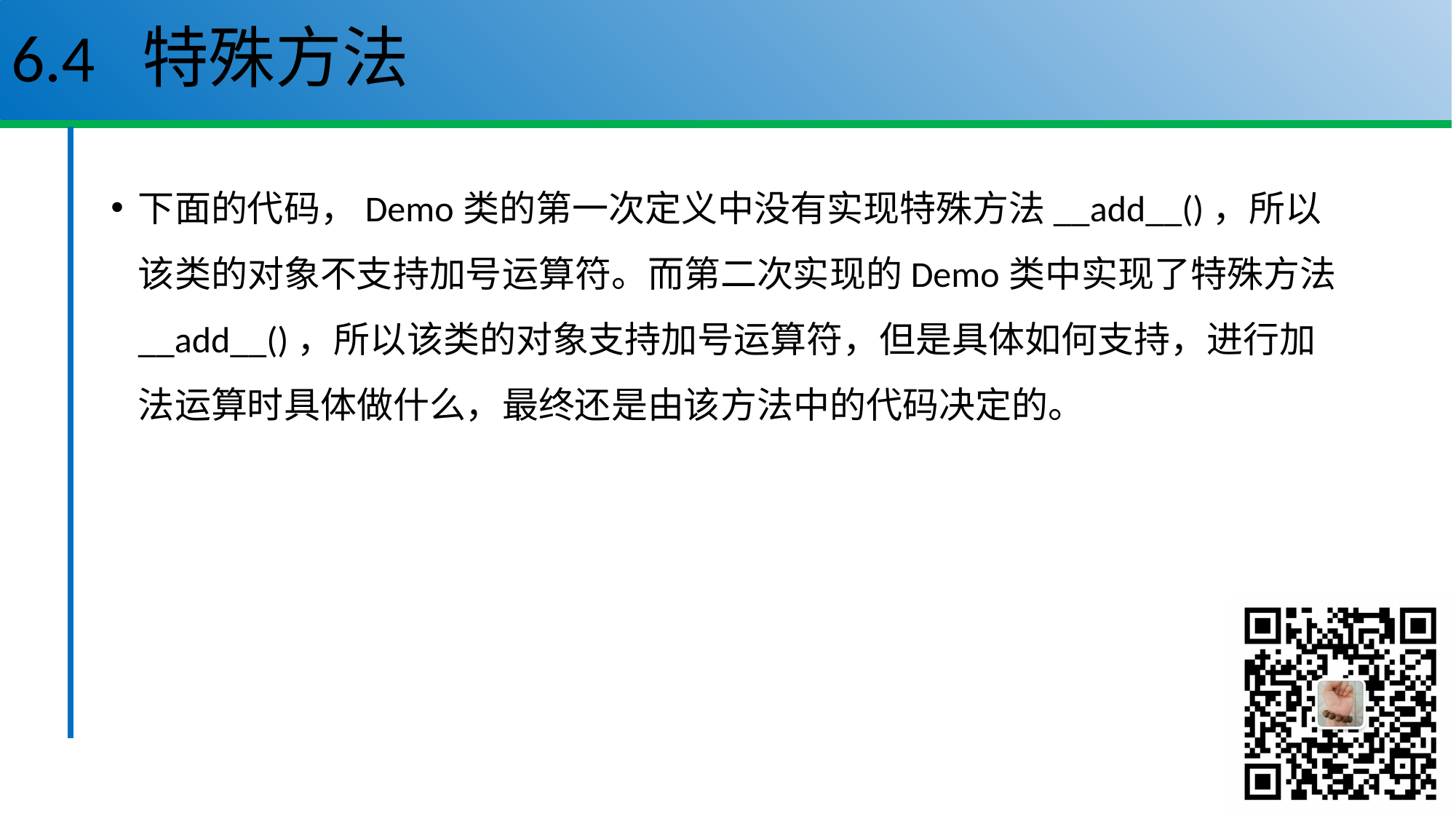

# 6.4  特殊方法
下面的代码，Demo类的第一次定义中没有实现特殊方法__add__()，所以该类的对象不支持加号运算符。而第二次实现的Demo类中实现了特殊方法__add__()，所以该类的对象支持加号运算符，但是具体如何支持，进行加法运算时具体做什么，最终还是由该方法中的代码决定的。
38